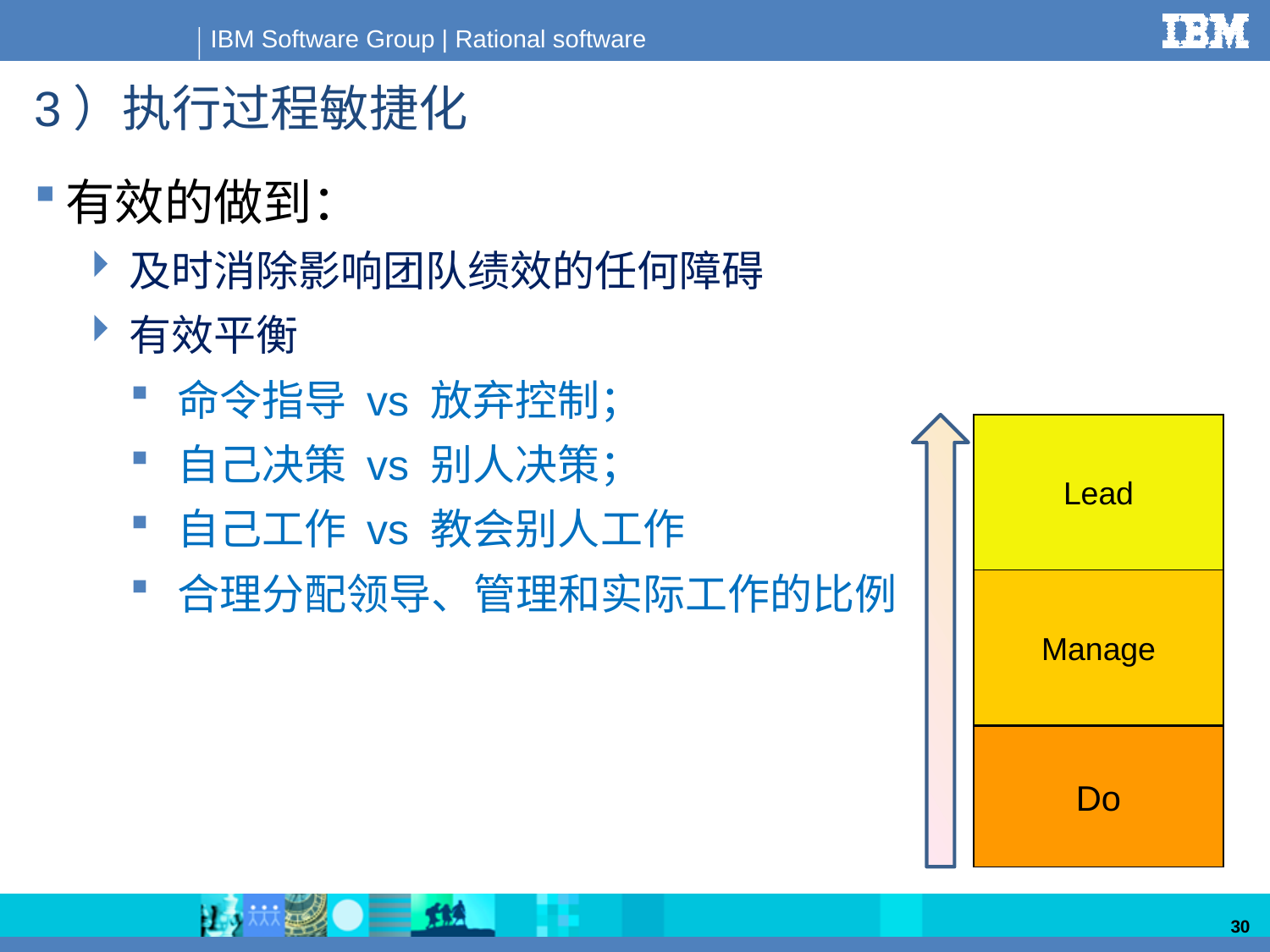

# 3）执行过程敏捷化
有效的做到：
及时消除影响团队绩效的任何障碍
有效平衡
命令指导 vs 放弃控制；
自己决策 vs 别人决策；
自己工作 vs 教会别人工作
合理分配领导、管理和实际工作的比例

Lead
Manage
Do
30